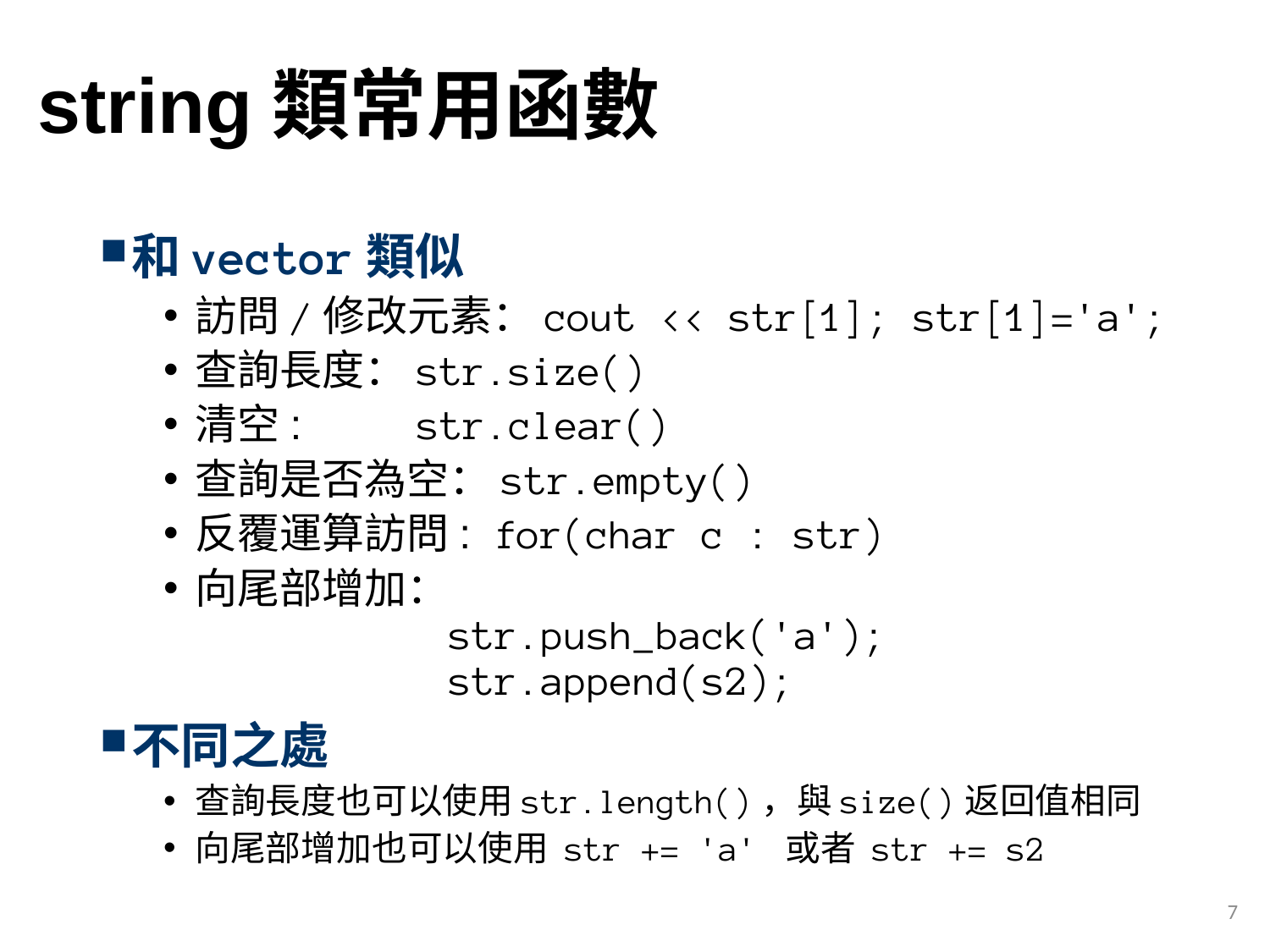

# string類常用函數
和vector類似
訪問/修改元素：cout << str[1]; str[1]='a';
查詢長度：str.size()
清空:     str.clear()
查詢是否為空：str.empty()
反覆運算訪問: for(char c : str)
向尾部增加：
		str.push_back('a');
		str.append(s2);
不同之處
查詢長度也可以使用str.length()，與size()返回值相同
向尾部增加也可以使用 str += 'a' 或者 str += s2
7